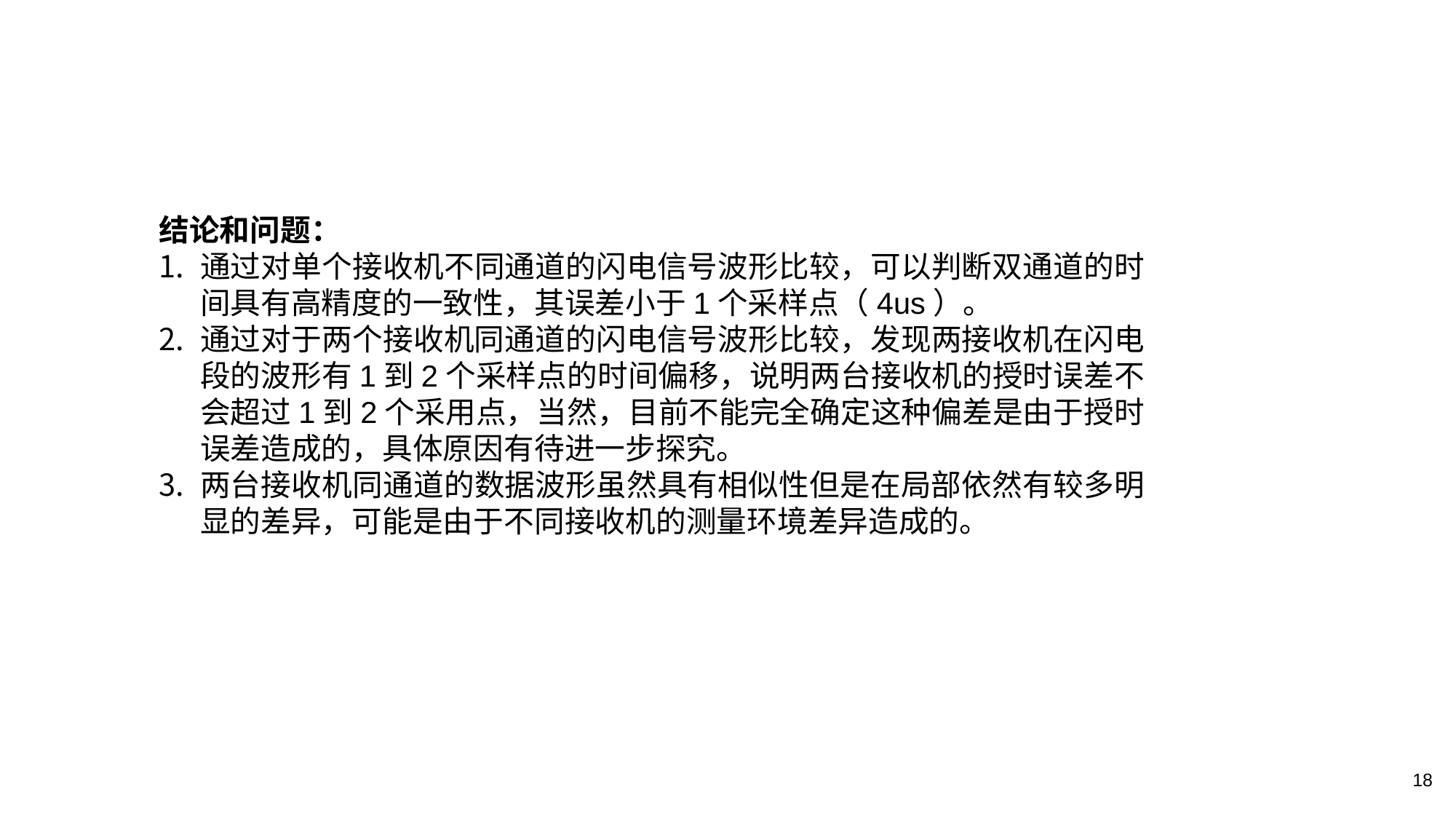

结论和问题：
通过对单个接收机不同通道的闪电信号波形比较，可以判断双通道的时间具有高精度的一致性，其误差小于1个采样点（4us）。
通过对于两个接收机同通道的闪电信号波形比较，发现两接收机在闪电段的波形有1到2个采样点的时间偏移，说明两台接收机的授时误差不会超过1到2个采用点，当然，目前不能完全确定这种偏差是由于授时误差造成的，具体原因有待进一步探究。
两台接收机同通道的数据波形虽然具有相似性但是在局部依然有较多明显的差异，可能是由于不同接收机的测量环境差异造成的。
18